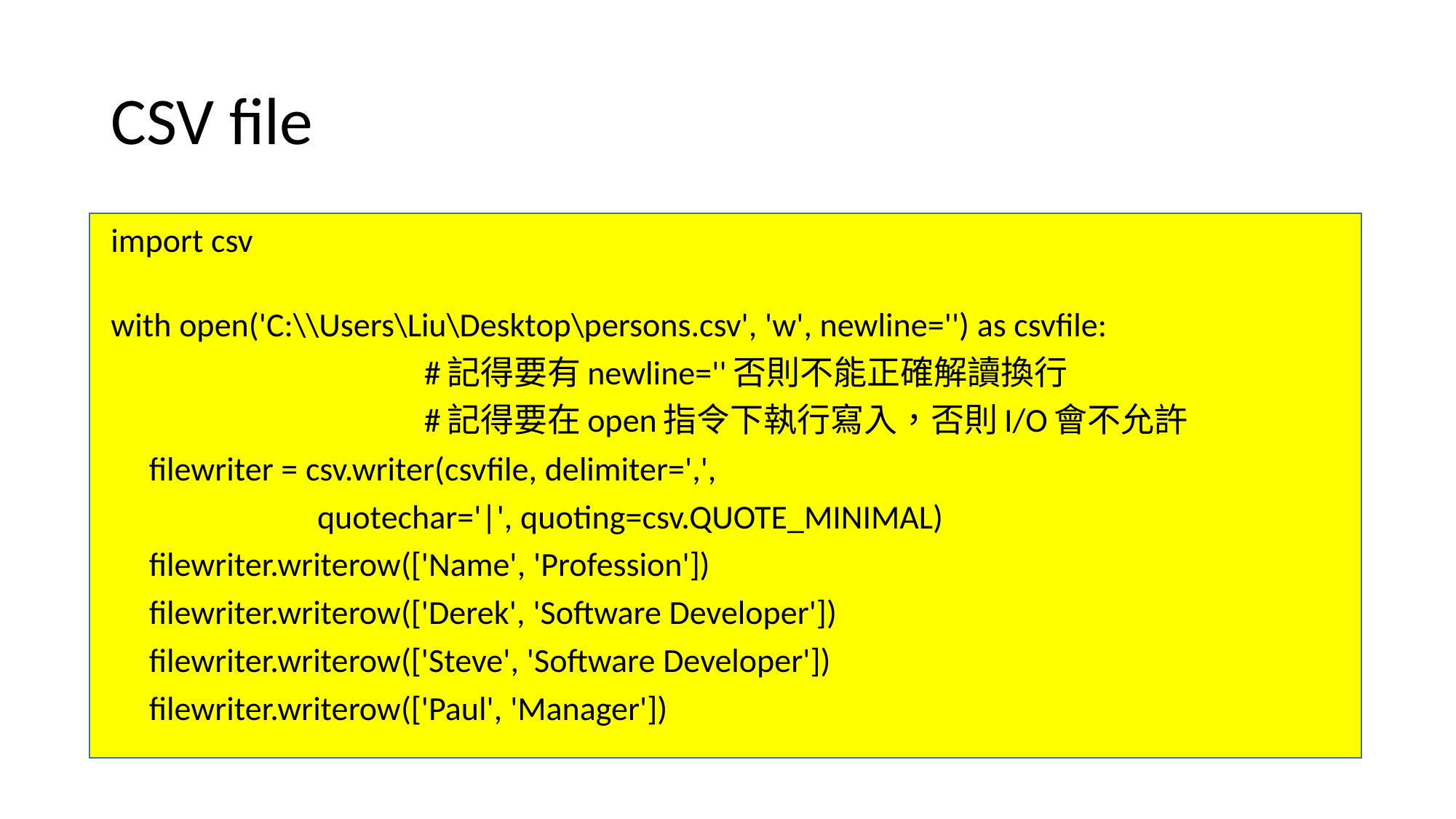

# CSV file

import csv
with open('C:\\Users\Liu\Desktop\persons.csv', 'w', newline='') as csvfile:
                                         #記得要有newline=''否則不能正確解讀換行
                                         #記得要在open指令下執行寫入，否則I/O會不允許
     filewriter = csv.writer(csvfile, delimiter=',',
                           quotechar='|', quoting=csv.QUOTE_MINIMAL)
     filewriter.writerow(['Name', 'Profession'])
     filewriter.writerow(['Derek', 'Software Developer'])
     filewriter.writerow(['Steve', 'Software Developer'])
     filewriter.writerow(['Paul', 'Manager'])